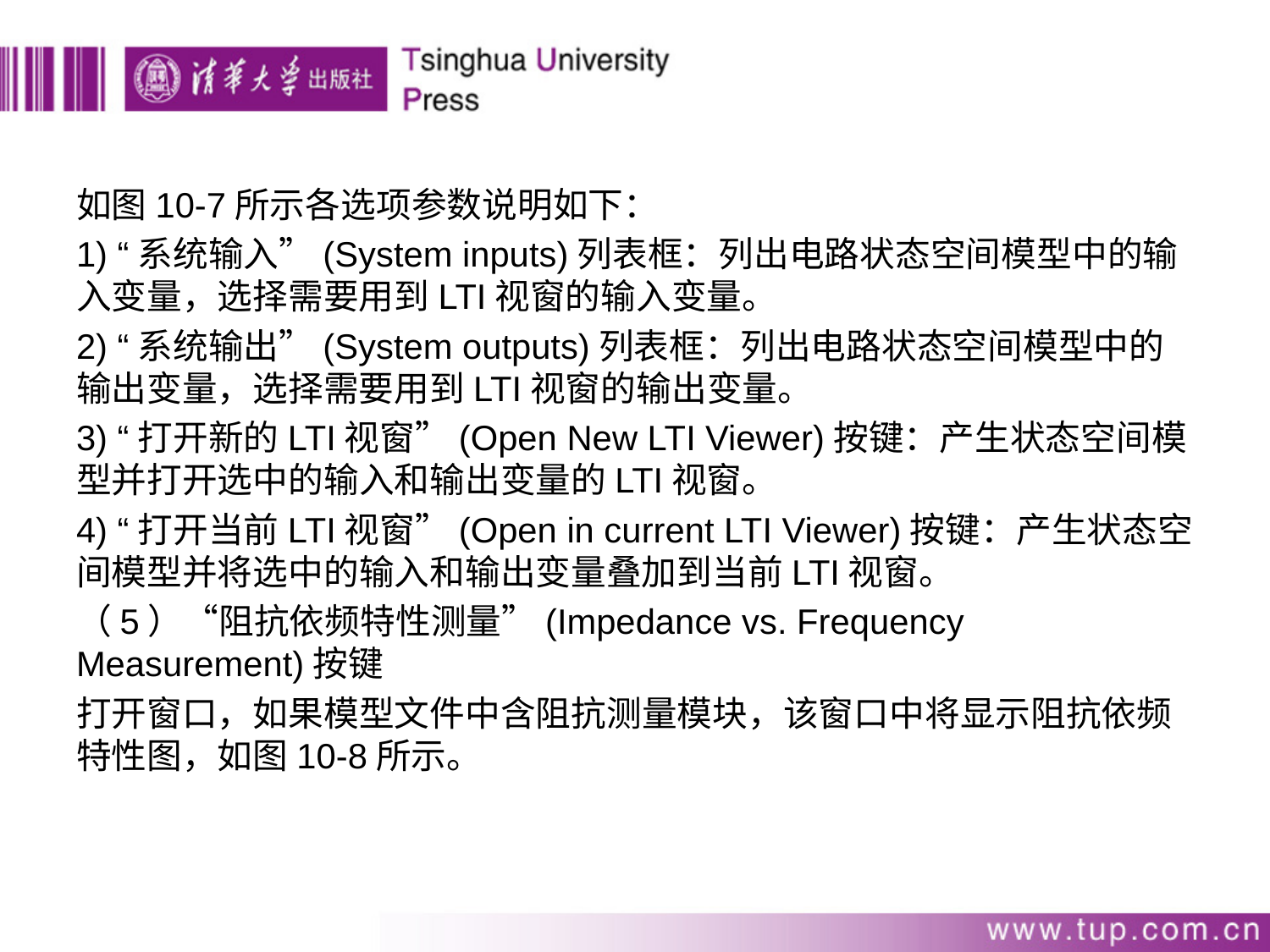

如图10-7所示各选项参数说明如下：
1) “系统输入”(System inputs)列表框：列出电路状态空间模型中的输入变量，选择需要用到LTI视窗的输入变量。
2) “系统输出”(System outputs)列表框：列出电路状态空间模型中的输出变量，选择需要用到LTI视窗的输出变量。
3) “打开新的LTI视窗”(Open New LTI Viewer)按键：产生状态空间模型并打开选中的输入和输出变量的LTI视窗。
4) “打开当前LTI视窗”(Open in current LTI Viewer)按键：产生状态空间模型并将选中的输入和输出变量叠加到当前LTI视窗。
（5）“阻抗依频特性测量”(Impedance vs. Frequency Measurement)按键
打开窗口，如果模型文件中含阻抗测量模块，该窗口中将显示阻抗依频特性图，如图10-8所示。